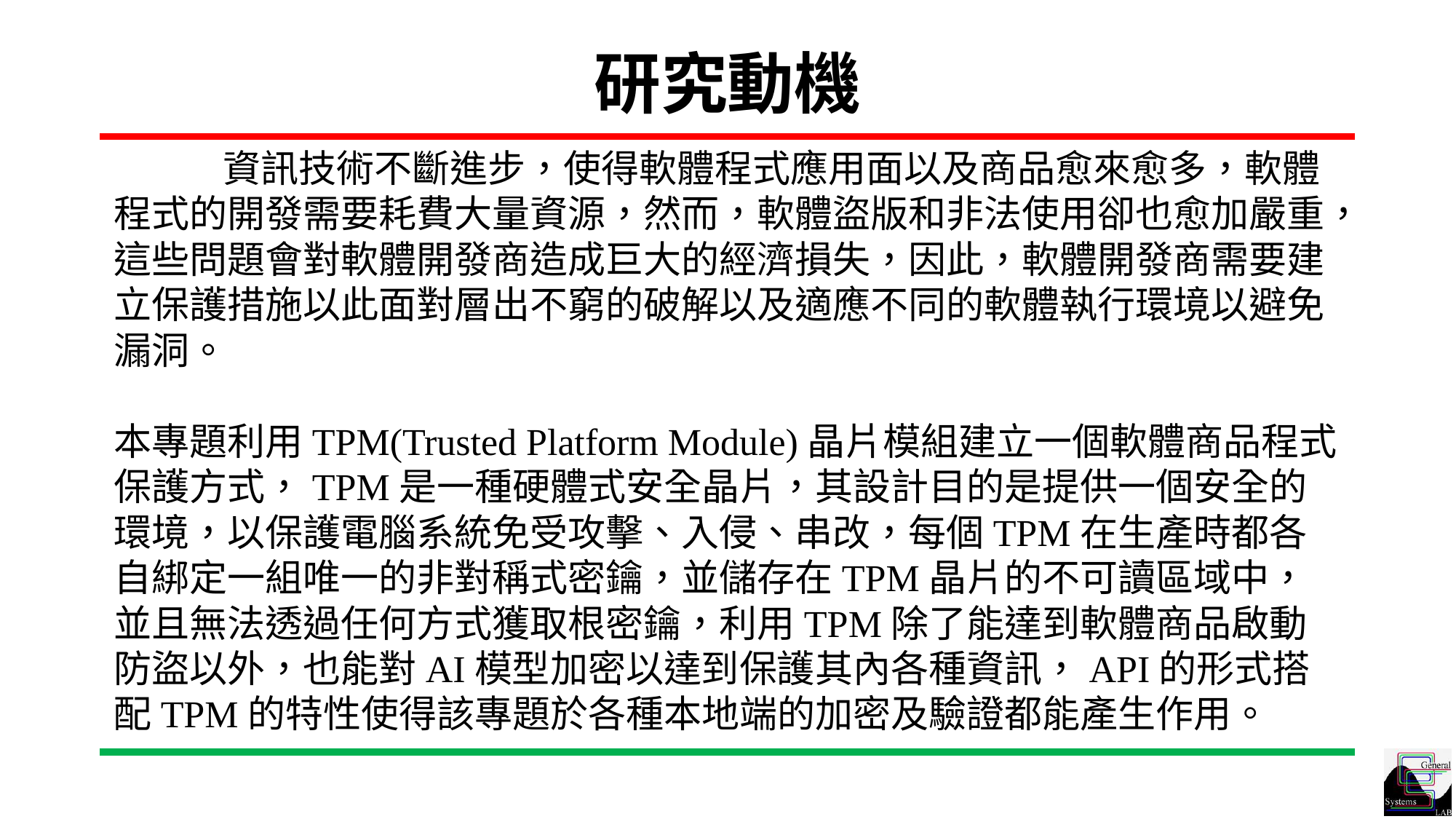

# 研究動機

	資訊技術不斷進步，使得軟體程式應用面以及商品愈來愈多，軟體程式的開發需要耗費大量資源，然而，軟體盜版和非法使用卻也愈加嚴重，這些問題會對軟體開發商造成巨大的經濟損失，因此，軟體開發商需要建立保護措施以此面對層出不窮的破解以及適應不同的軟體執行環境以避免漏洞。

本專題利用TPM(Trusted Platform Module)晶片模組建立一個軟體商品程式保護方式，TPM是一種硬體式安全晶片，其設計目的是提供一個安全的環境，以保護電腦系統免受攻擊、入侵、串改，每個TPM在生產時都各自綁定一組唯一的非對稱式密鑰，並儲存在TPM晶片的不可讀區域中，並且無法透過任何方式獲取根密鑰，利用TPM除了能達到軟體商品啟動防盜以外，也能對AI模型加密以達到保護其內各種資訊，API的形式搭配TPM的特性使得該專題於各種本地端的加密及驗證都能產生作用。